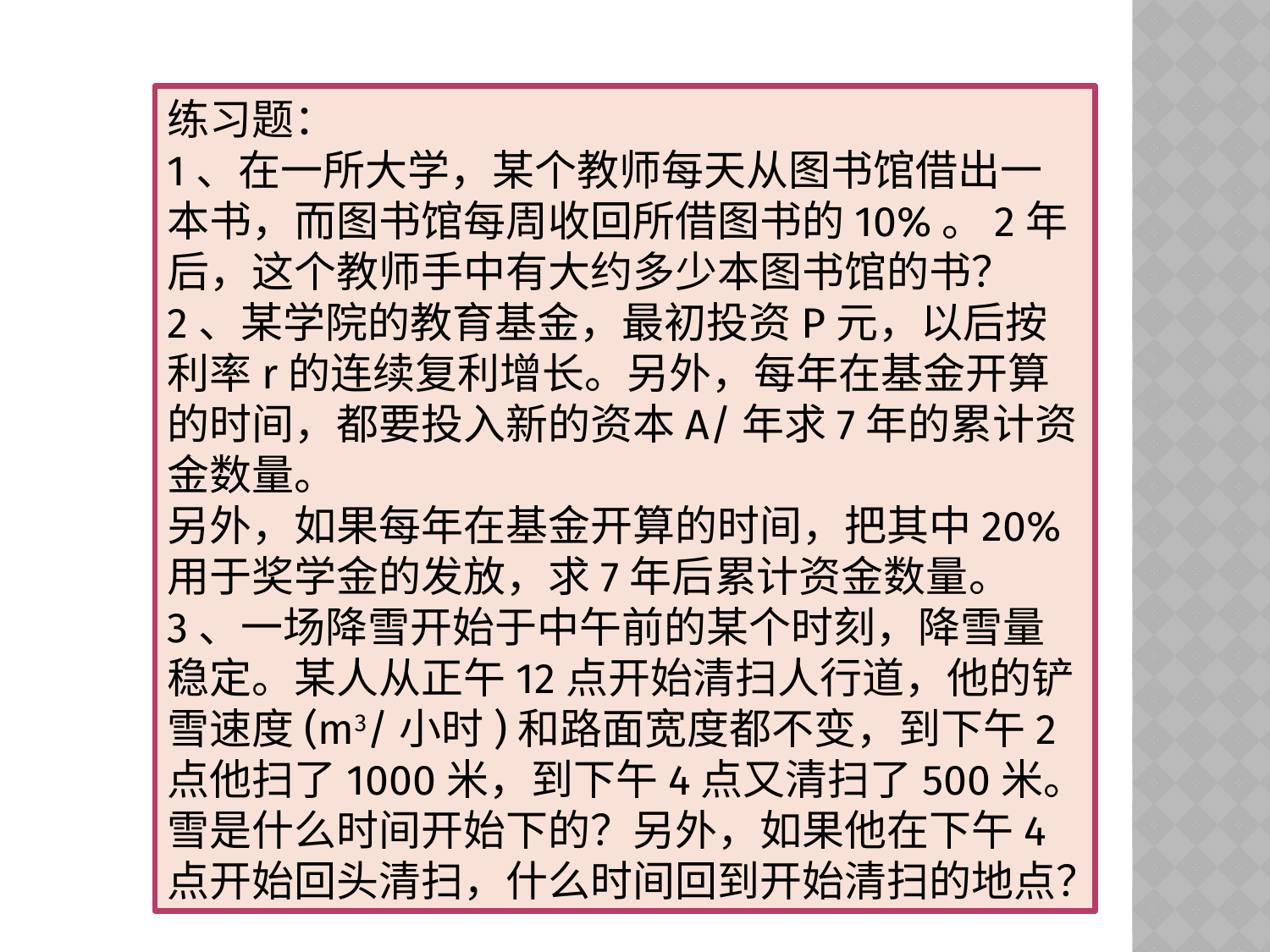

练习题：
1、在一所大学，某个教师每天从图书馆借出一本书，而图书馆每周收回所借图书的10%。2年后，这个教师手中有大约多少本图书馆的书？
2、某学院的教育基金，最初投资P元，以后按利率r的连续复利增长。另外，每年在基金开算的时间，都要投入新的资本A/年求7年的累计资金数量。
另外，如果每年在基金开算的时间，把其中20%用于奖学金的发放，求7年后累计资金数量。
3、一场降雪开始于中午前的某个时刻，降雪量稳定。某人从正午12点开始清扫人行道，他的铲雪速度(m3/小时)和路面宽度都不变，到下午2点他扫了1000米，到下午4点又清扫了500米。雪是什么时间开始下的？另外，如果他在下午4点开始回头清扫，什么时间回到开始清扫的地点？